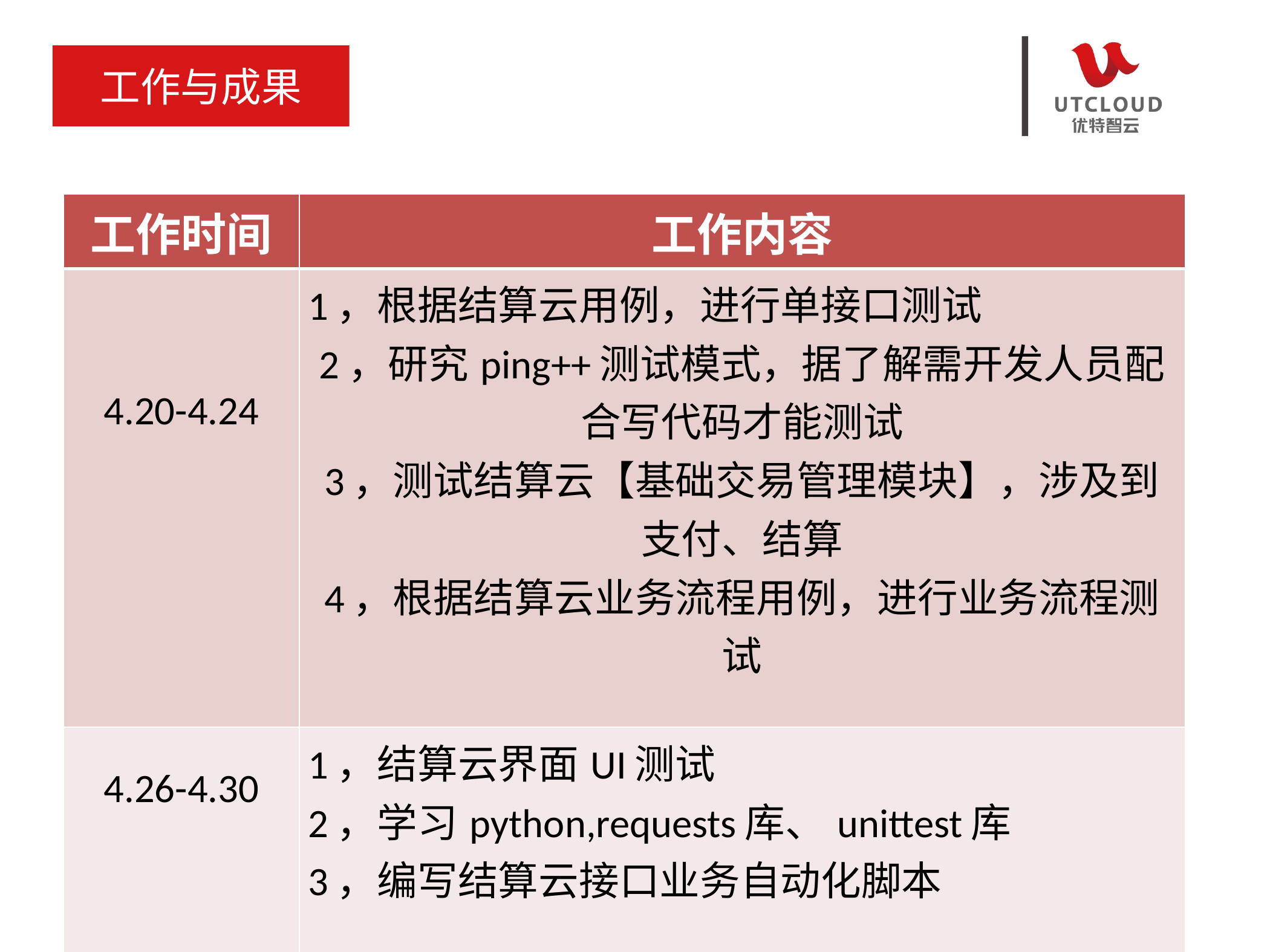

工作与成果
| 工作时间 | 工作内容 |
| --- | --- |
| 4.20-4.24 | 1，根据结算云用例，进行单接口测试 2，研究ping++测试模式，据了解需开发人员配合写代码才能测试 3，测试结算云【基础交易管理模块】，涉及到支付、结算 4，根据结算云业务流程用例，进行业务流程测试 |
| 4.26-4.30 | 1，结算云界面UI测试 2，学习python,requests库、unittest库 3，编写结算云接口业务自动化脚本 |